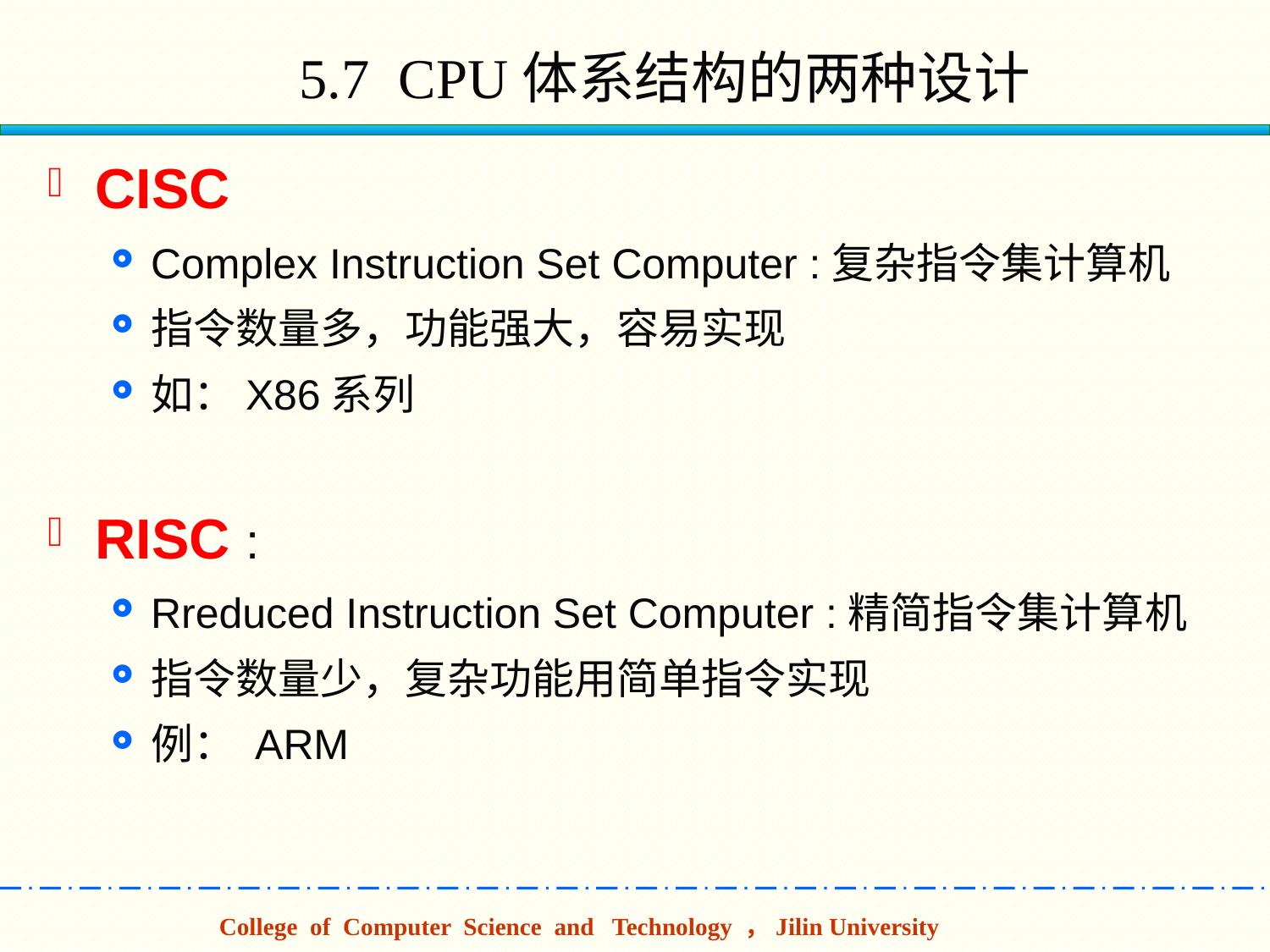

5.7  CPU体系结构的两种设计
CISC
Complex Instruction Set Computer :复杂指令集计算机
指令数量多，功能强大，容易实现
如：X86系列

RISC :
Rreduced Instruction Set Computer :精简指令集计算机
指令数量少，复杂功能用简单指令实现
例： ARM